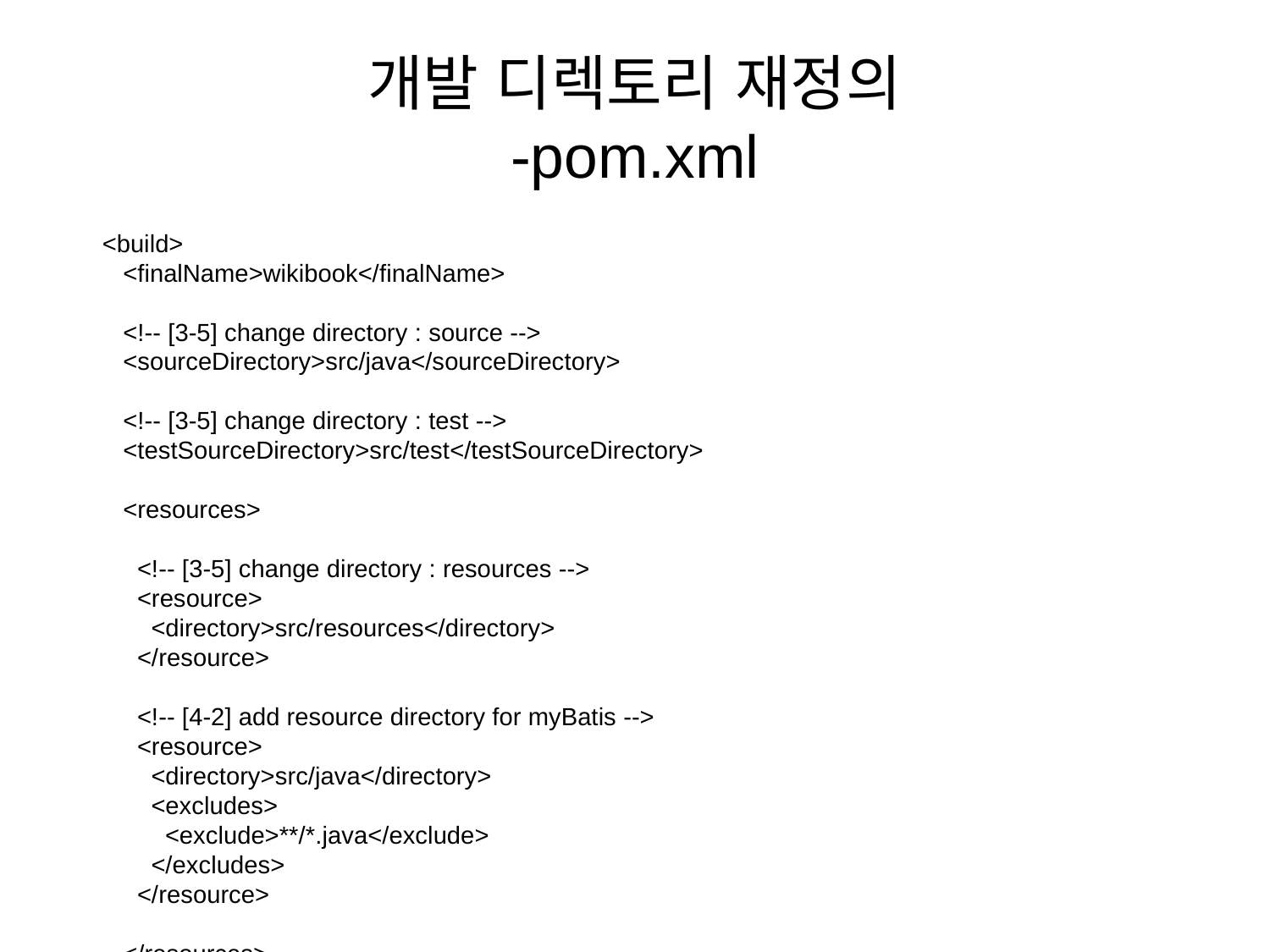

# 개발 디렉토리 재정의 -pom.xml
 <build>
    <finalName>wikibook</finalName>

    <!-- [3-5] change directory : source -->
    <sourceDirectory>src/java</sourceDirectory>

    <!-- [3-5] change directory : test -->
    <testSourceDirectory>src/test</testSourceDirectory>

    <resources>

      <!-- [3-5] change directory : resources -->
      <resource>
        <directory>src/resources</directory>
      </resource>

      <!-- [4-2] add resource directory for myBatis -->
      <resource>
        <directory>src/java</directory>
        <excludes>
          <exclude>**/*.java</exclude>
        </excludes>
      </resource>

    </resources>

    <plugins>

      <!-- [3-5] change directory : webapp -->
      <plugin>
        <artifactId>maven-war-plugin</artifactId>
        <version>2.1.1</version>
        <configuration>
          <warSourceDirectory>webapp</warSourceDirectory>
        </configuration>
      </plugin>

    </plugins>

  </build>